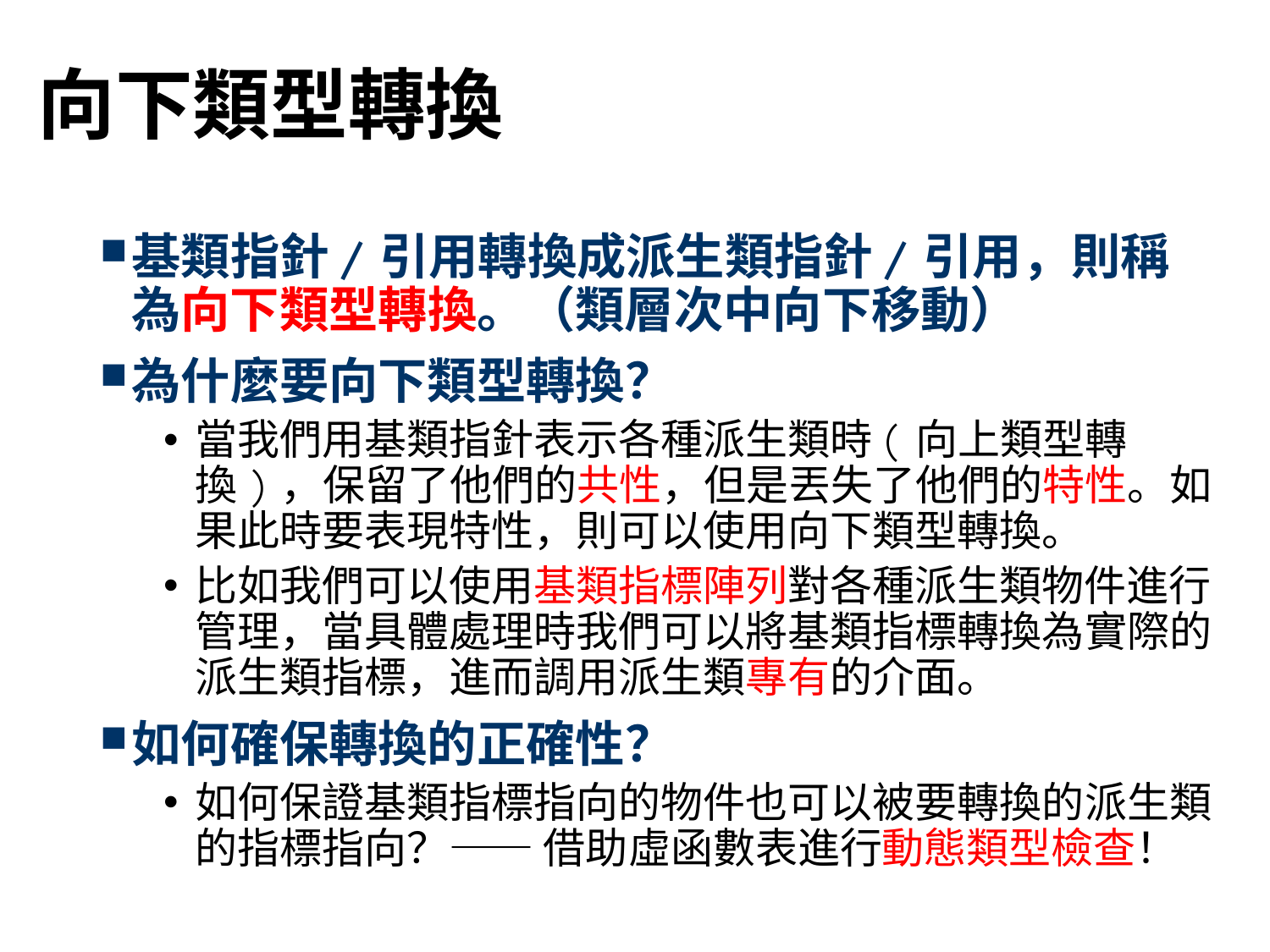

# 向下類型轉換
基類指針/引用轉換成派生類指針/引用，則稱為向下類型轉換。（類層次中向下移動）
為什麼要向下類型轉換？
當我們用基類指針表示各種派生類時(向上類型轉換)，保留了他們的共性，但是丟失了他們的特性。如果此時要表現特性，則可以使用向下類型轉換。
比如我們可以使用基類指標陣列對各種派生類物件進行管理，當具體處理時我們可以將基類指標轉換為實際的派生類指標，進而調用派生類專有的介面。
如何確保轉換的正確性？
如何保證基類指標指向的物件也可以被要轉換的派生類的指標指向？—— 借助虛函數表進行動態類型檢查！